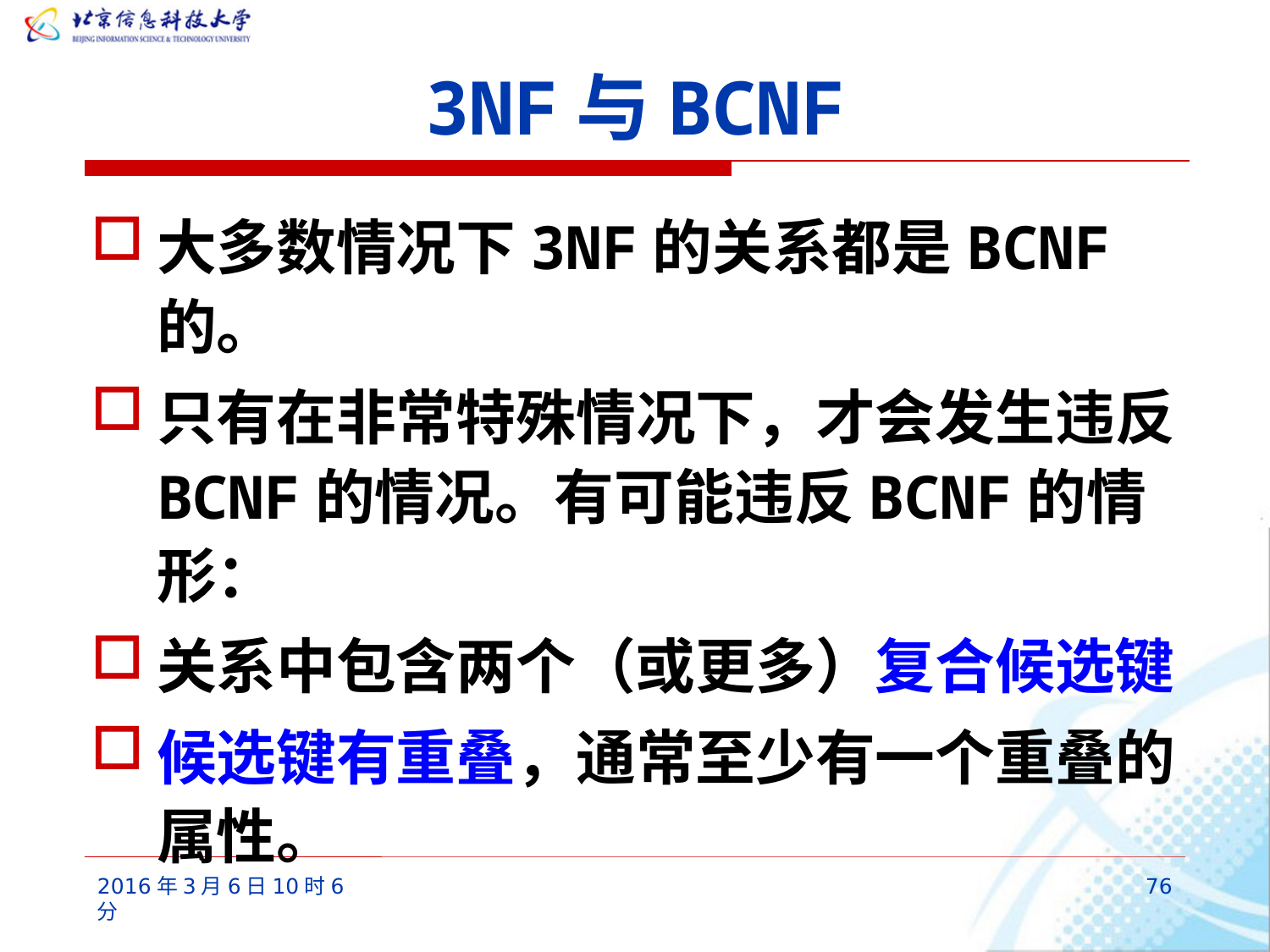

# 3NF与BCNF
大多数情况下3NF的关系都是BCNF的。
只有在非常特殊情况下，才会发生违反BCNF的情况。有可能违反BCNF的情形：
关系中包含两个（或更多）复合候选键
候选键有重叠，通常至少有一个重叠的属性。
2016年3月6日10时6分
76